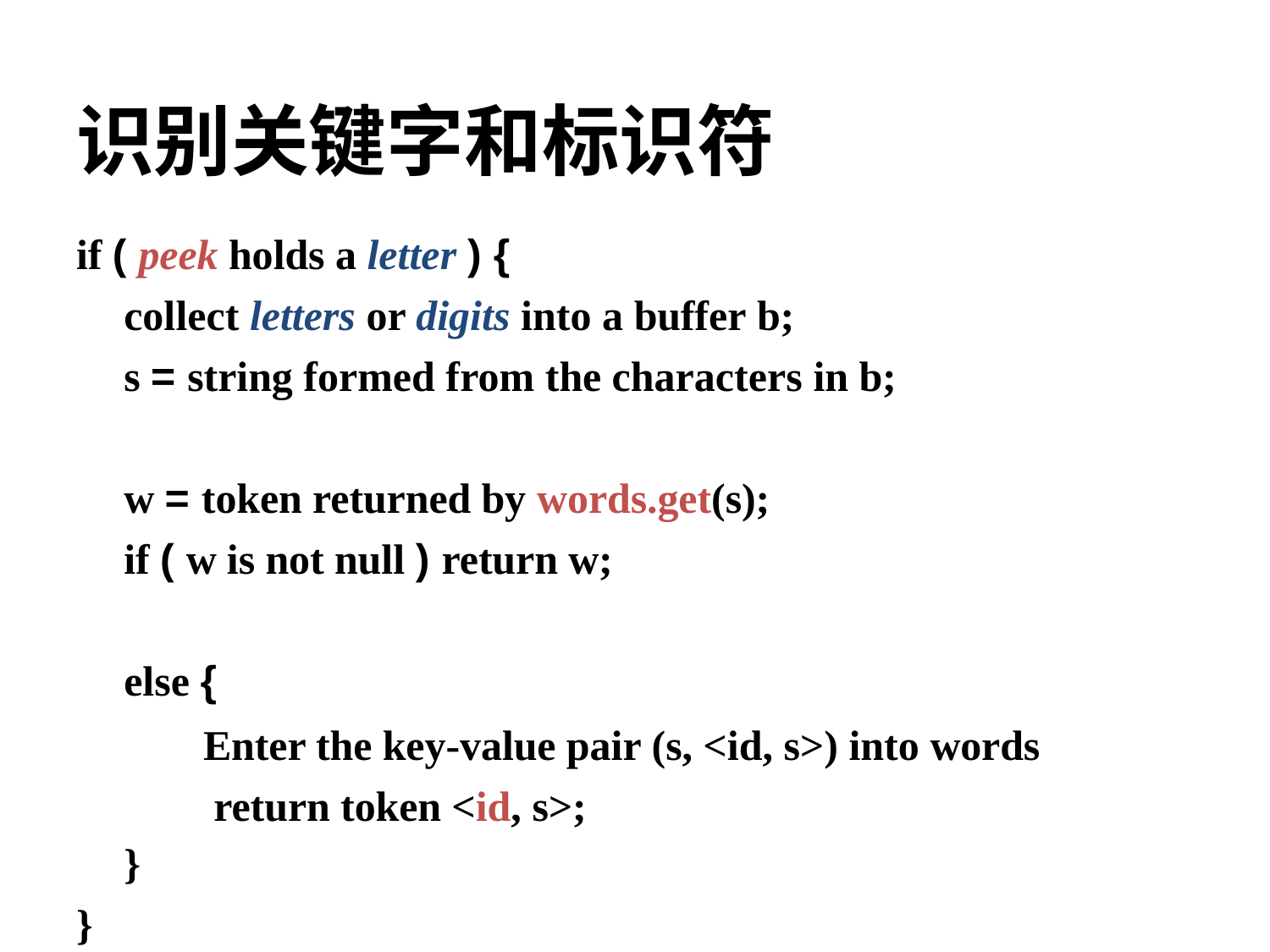

# 识别关键字和标识符
if ( peek holds a letter ) {
collect letters or digits into a buffer b;
s = string formed from the characters in b;
w = token returned by words.get(s);
if ( w is not null ) return w;
else {
Enter the key-value pair (s, <id, s>) into words  return token <id, s>;
}
}